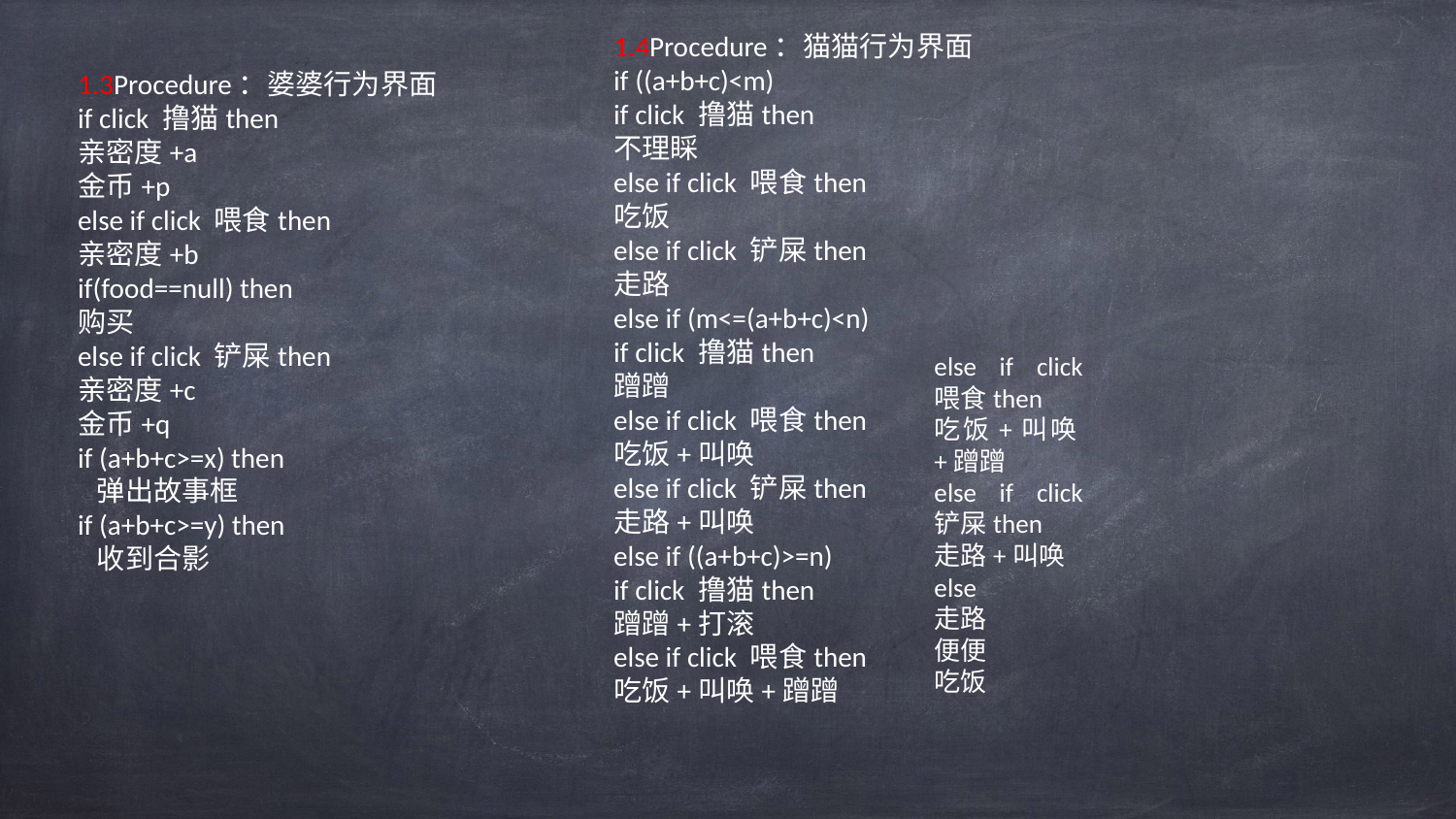

1.4Procedure：猫猫行为界面
if ((a+b+c)<m)
if click 撸猫then
不理睬
else if click 喂食then
吃饭
else if click 铲屎then
走路
else if (m<=(a+b+c)<n)
if click 撸猫then
蹭蹭
else if click 喂食then
吃饭+叫唤
else if click 铲屎then
走路+叫唤
else if ((a+b+c)>=n)
if click 撸猫then
蹭蹭+打滚
else if click 喂食then
吃饭+叫唤+蹭蹭

1.3Procedure：婆婆行为界面
if click 撸猫then
亲密度+a
金币+p
else if click 喂食then
亲密度+b
if(food==null) then
购买
else if click 铲屎then
亲密度+c
金币+q
if (a+b+c>=x) then
  弹出故事框
if (a+b+c>=y) then
  收到合影
else if click 喂食then
吃饭+叫唤+蹭蹭
else if click 铲屎then
走路+叫唤
else
走路
便便
吃饭